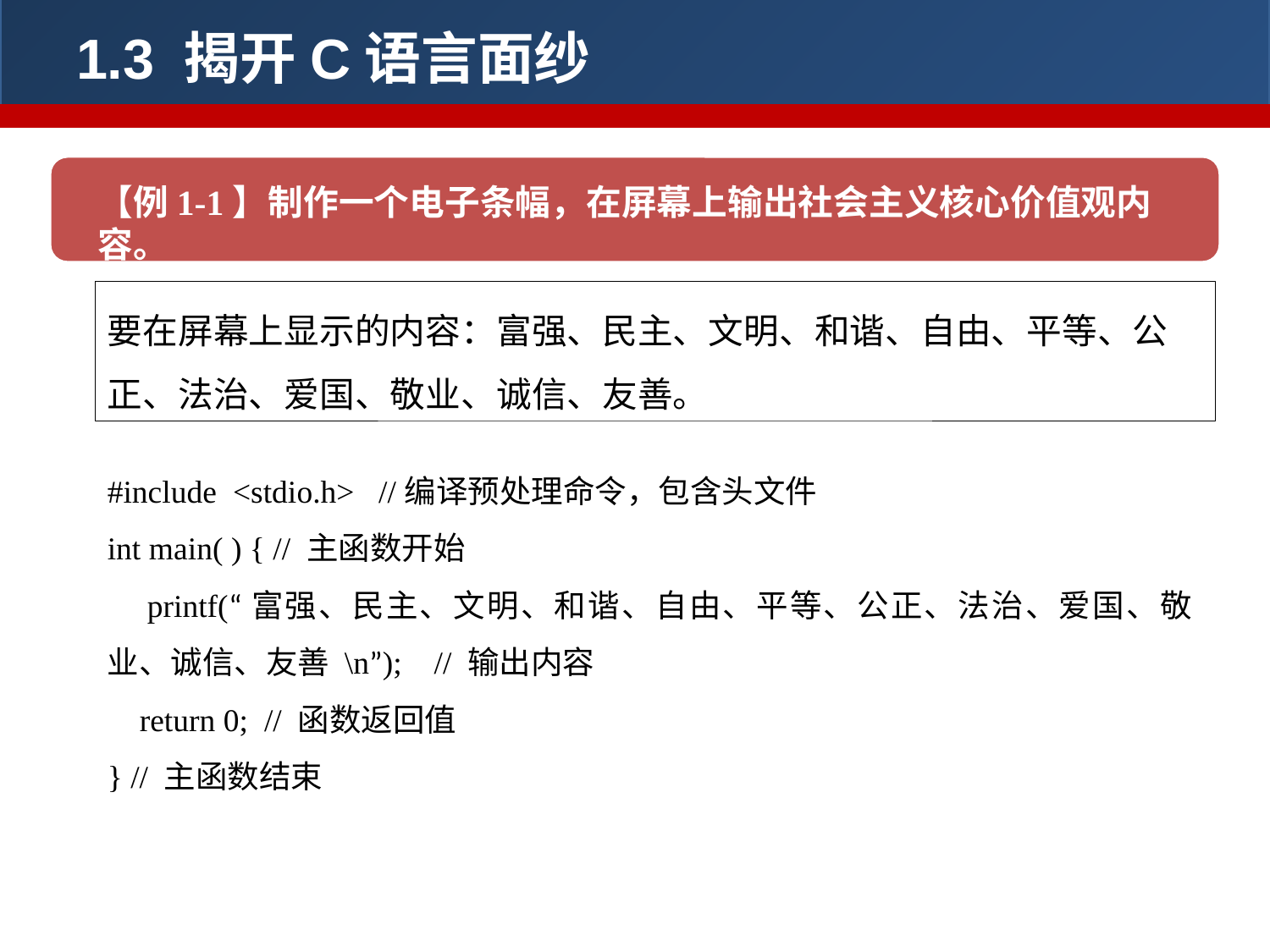

1.3 揭开C语言面纱
【例1‑1】制作一个电子条幅，在屏幕上输出社会主义核心价值观内容。
要在屏幕上显示的内容：富强、民主、文明、和谐、自由、平等、公正、法治、爱国、敬业、诚信、友善。
#include  <stdio.h>   //编译预处理命令，包含头文件
int main( ) { // 主函数开始
    printf(“富强、民主、文明、和谐、自由、平等、公正、法治、爱国、敬业、诚信、友善 \n”);    // 输出内容
    return 0;  // 函数返回值
} // 主函数结束